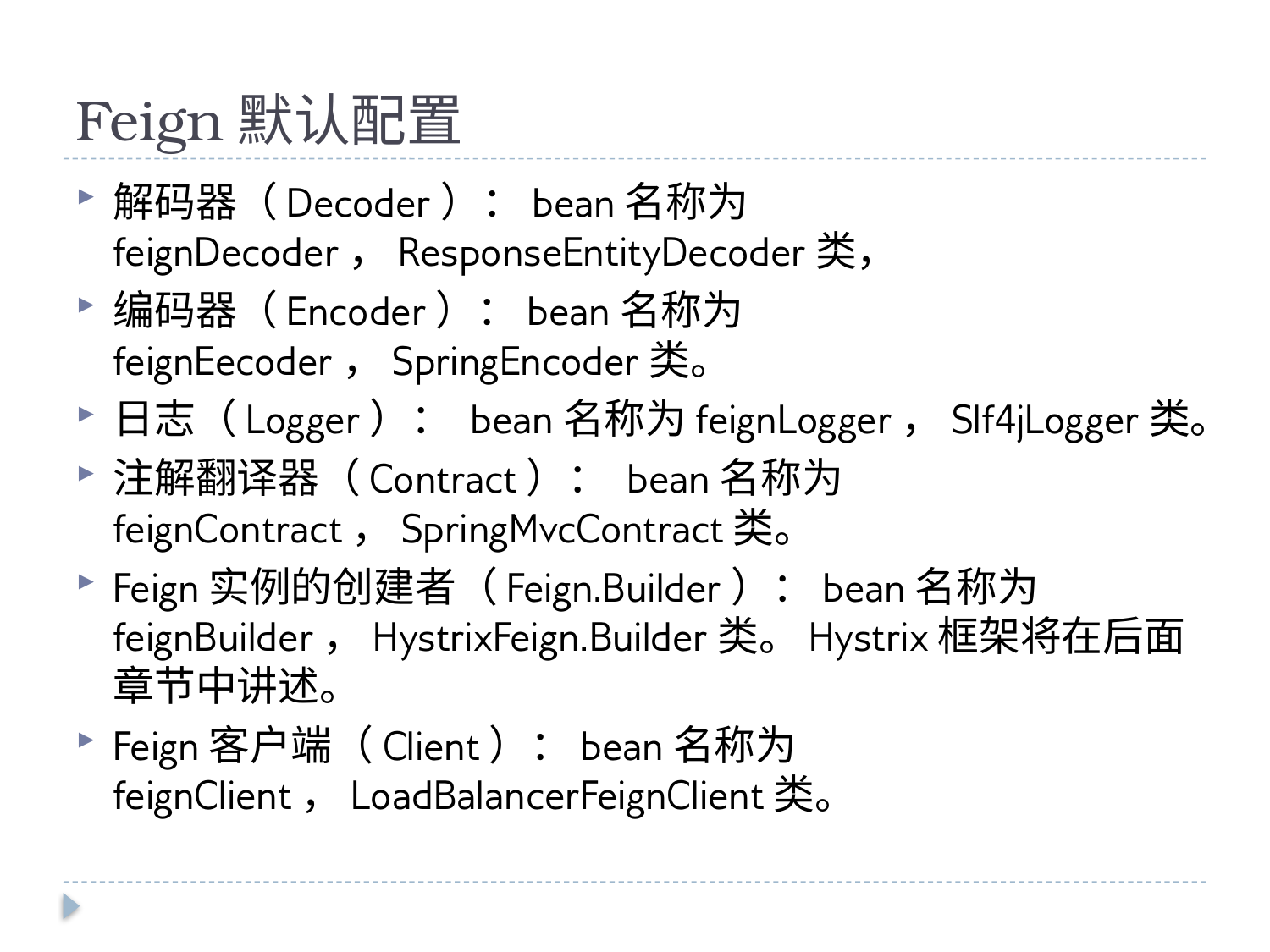

# Feign默认配置
解码器（Decoder）：bean名称为feignDecoder，ResponseEntityDecoder类，
编码器（Encoder）：bean名称为feignEecoder，SpringEncoder类。
日志（Logger）： bean名称为feignLogger，Slf4jLogger类。
注解翻译器（Contract）： bean名称为feignContract，SpringMvcContract类。
Feign实例的创建者（Feign.Builder）：bean名称为feignBuilder，HystrixFeign.Builder类。Hystrix框架将在后面章节中讲述。
Feign客户端（Client）：bean名称为feignClient，LoadBalancerFeignClient类。